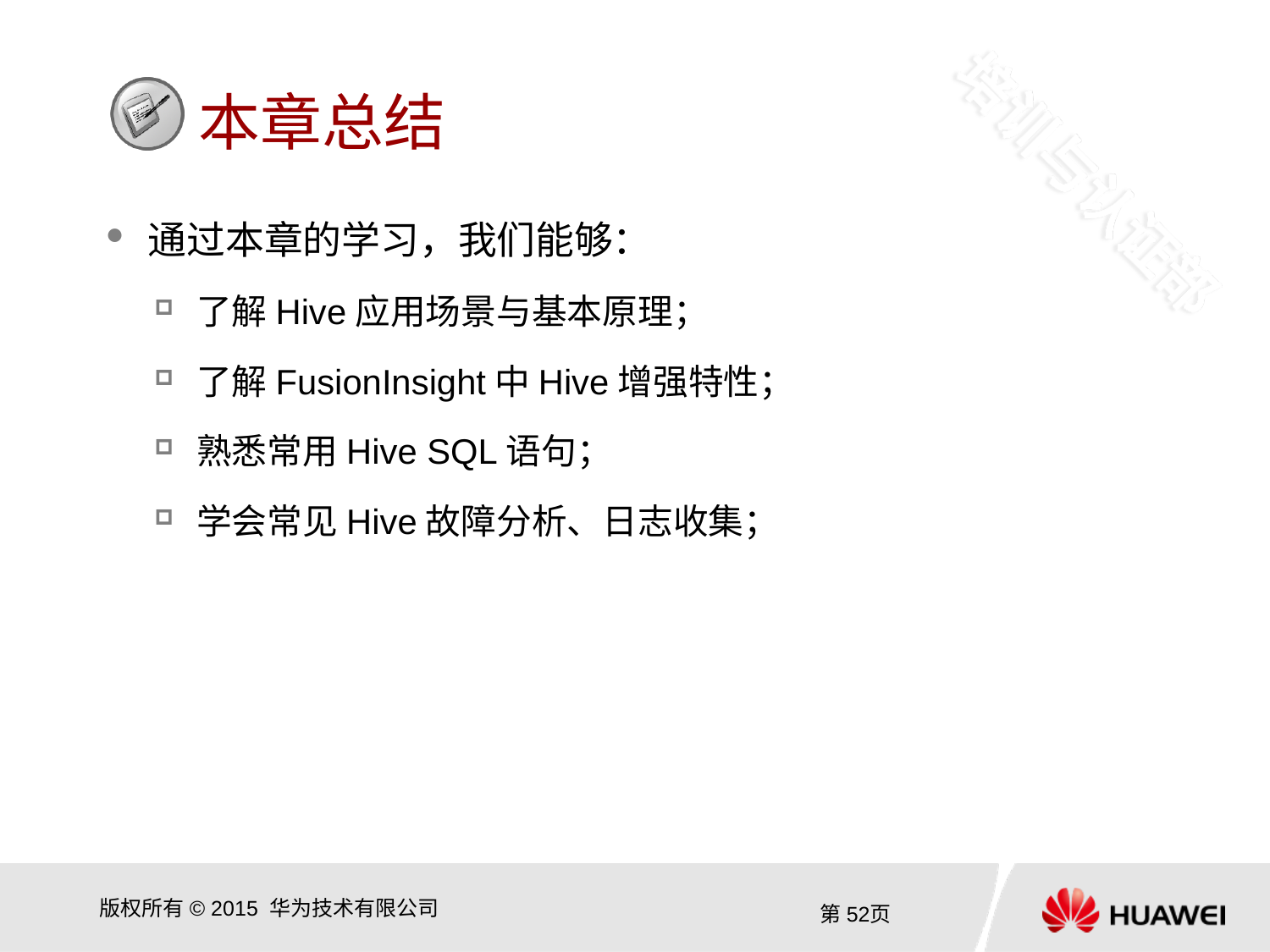

通过本章的学习，我们能够：
了解Hive应用场景与基本原理；
了解FusionInsight中Hive增强特性；
熟悉常用Hive SQL语句；
学会常见Hive故障分析、日志收集；